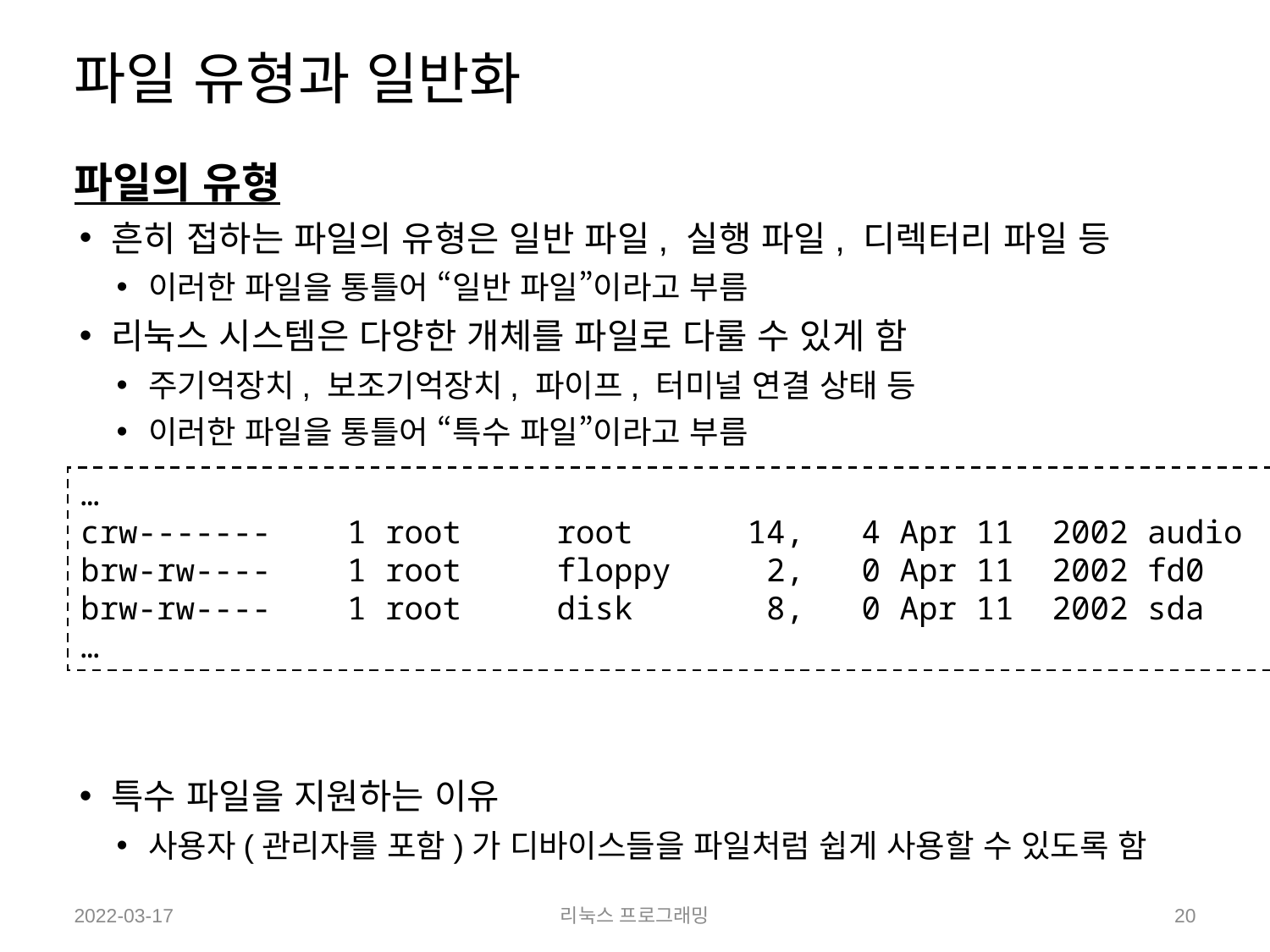

# 파일 유형과 일반화
파일의 유형
흔히 접하는 파일의 유형은 일반 파일, 실행 파일, 디렉터리 파일 등
이러한 파일을 통틀어 “일반 파일”이라고 부름
리눅스 시스템은 다양한 개체를 파일로 다룰 수 있게 함
주기억장치, 보조기억장치, 파이프, 터미널 연결 상태 등
이러한 파일을 통틀어 “특수 파일”이라고 부름

특수 파일을 지원하는 이유
사용자(관리자를 포함)가 디바이스들을 파일처럼 쉽게 사용할 수 있도록 함

…
crw-------    1 root     root      14,   4 Apr 11  2002 audio
brw-rw----    1 root     floppy     2,   0 Apr 11  2002 fd0
brw-rw----    1 root     disk       8,   0 Apr 11  2002 sda
…
2022-03-17
리눅스 프로그래밍
20